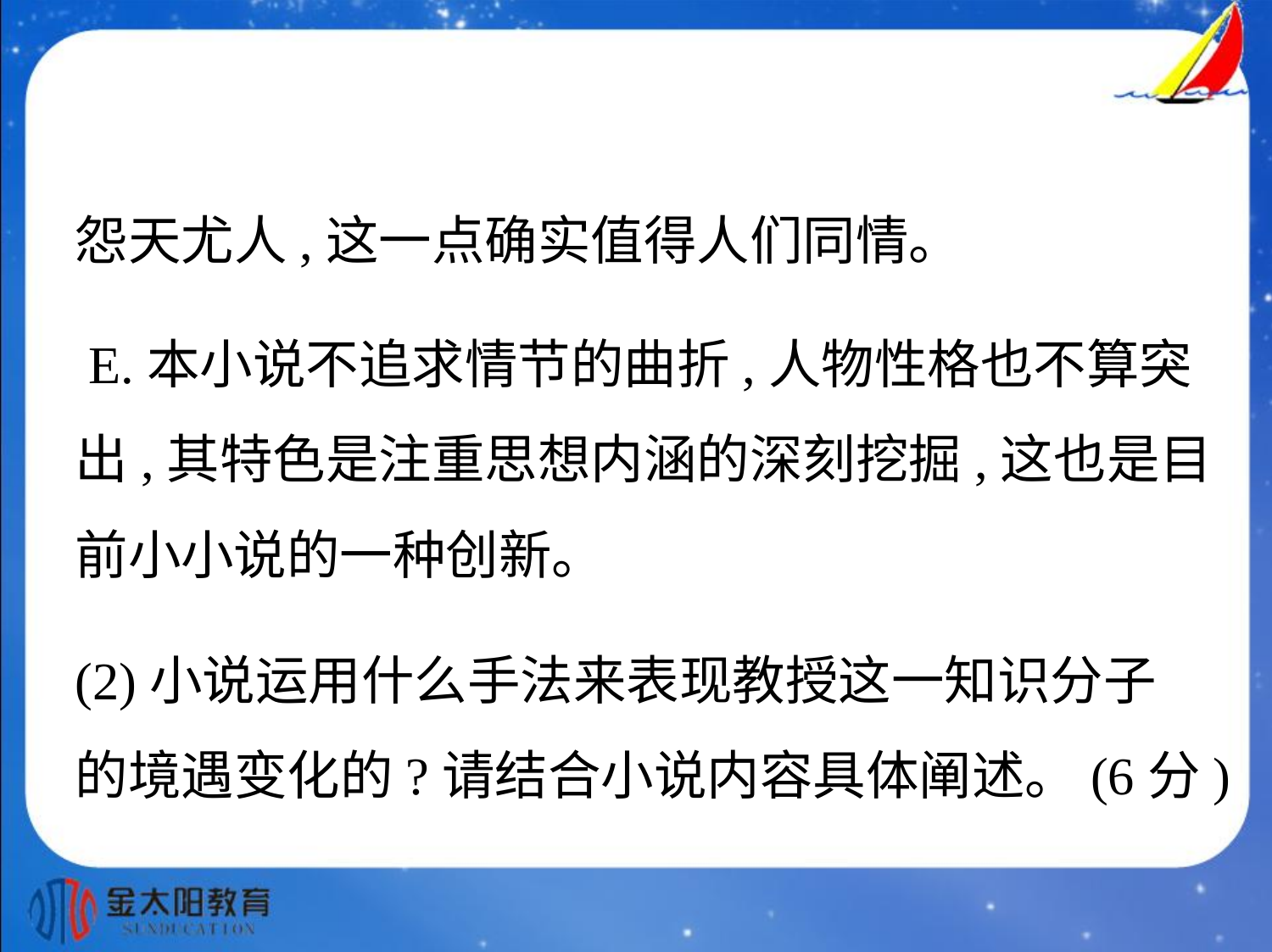

怨天尤人,这一点确实值得人们同情。
 E.本小说不追求情节的曲折,人物性格也不算突
出,其特色是注重思想内涵的深刻挖掘,这也是目
前小小说的一种创新。
(2)小说运用什么手法来表现教授这一知识分子
的境遇变化的?请结合小说内容具体阐述。(6分)